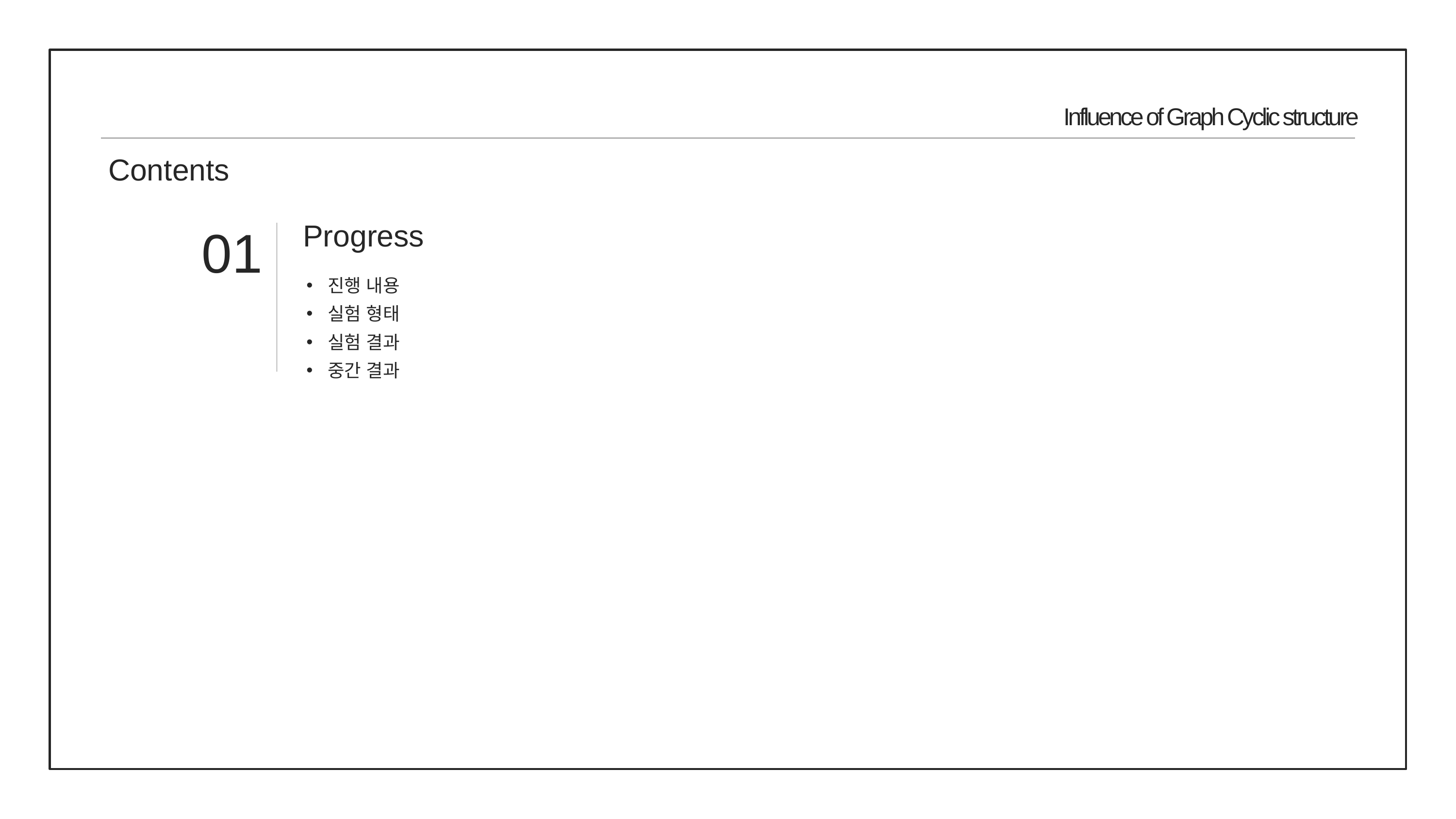

Influence of Graph Cyclic structure
Contents
Progress
01

진행 내용
실험 형태
실험 결과
중간 결과